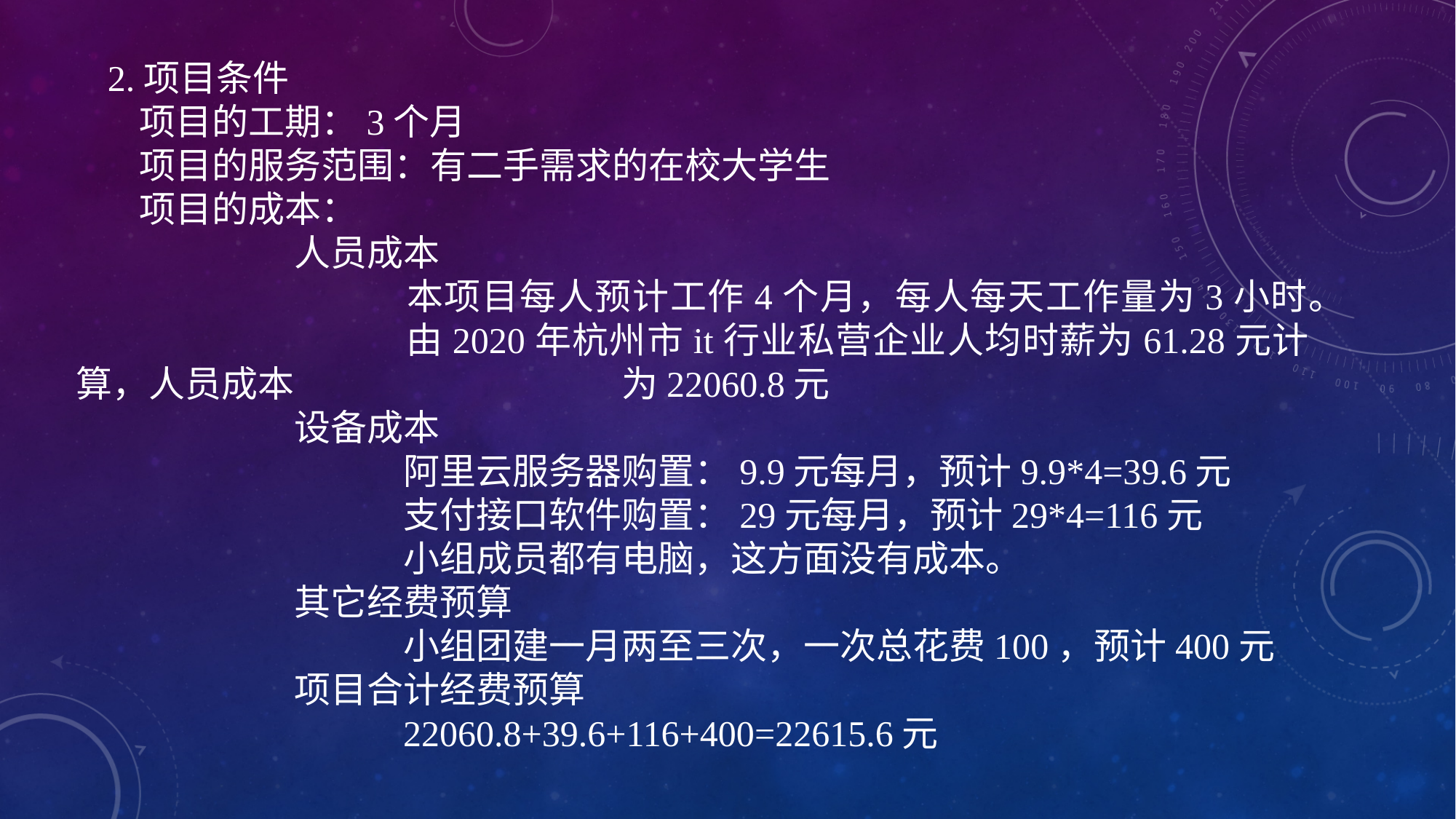

2.项目条件
项目的工期：3个月
项目的服务范围：有二手需求的在校大学生
项目的成本：
		人员成本
			本项目每人预计工作4个月，每人每天工作量为3小时。
			由2020年杭州市it行业私营企业人均时薪为61.28元计算，人员成本			为22060.8元
		设备成本
			阿里云服务器购置：9.9元每月，预计9.9*4=39.6元
			支付接口软件购置：29元每月，预计29*4=116元
			小组成员都有电脑，这方面没有成本。
		其它经费预算
			小组团建一月两至三次，一次总花费100，预计400元
		项目合计经费预算
			22060.8+39.6+116+400=22615.6元